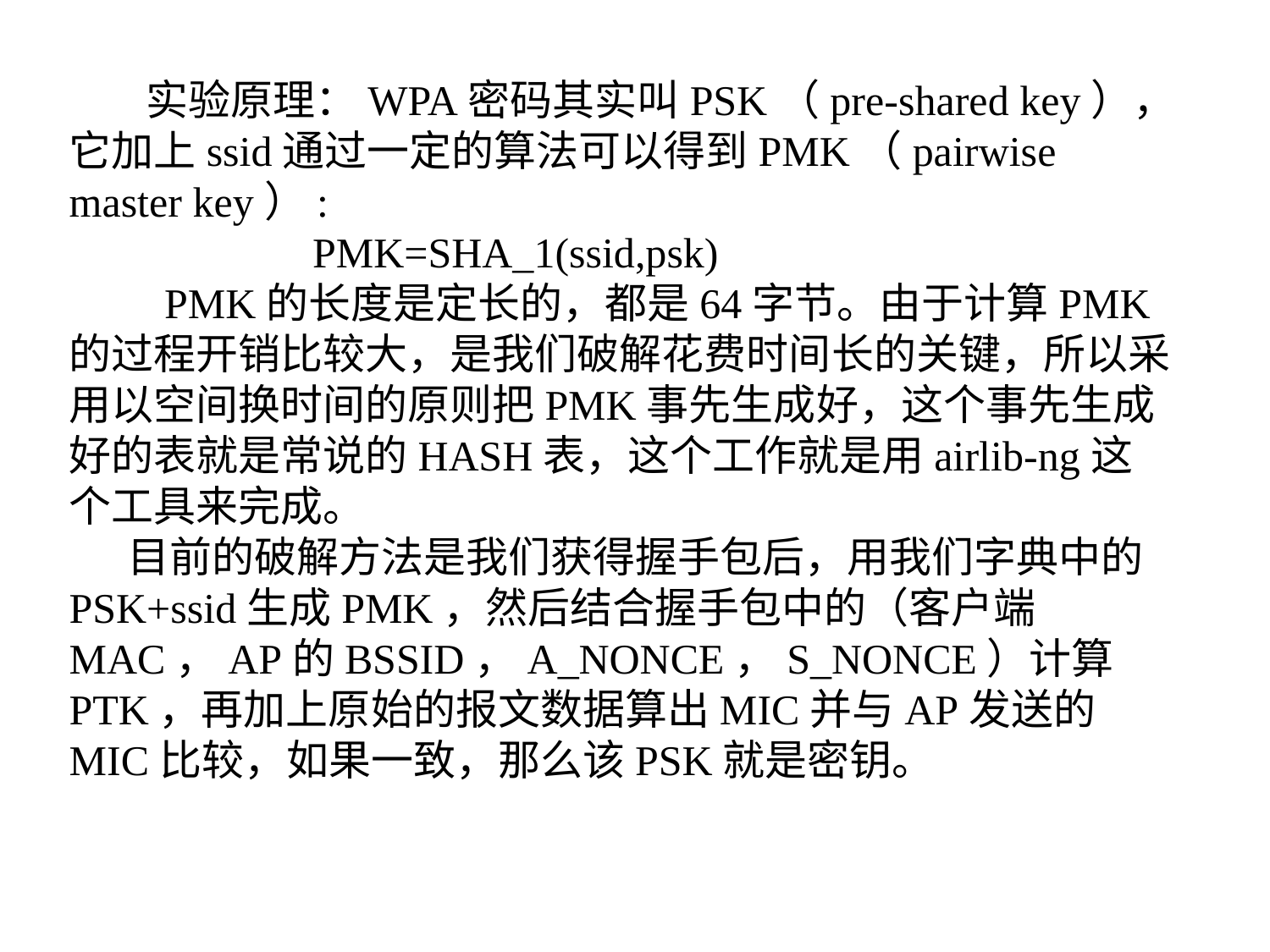

实验原理：WPA密码其实叫PSK（pre-shared key），它加上ssid通过一定的算法可以得到PMK（pairwise master key）:
                       PMK=SHA_1(ssid,psk)
         PMK的长度是定长的，都是64字节。由于计算PMK的过程开销比较大，是我们破解花费时间长的关键，所以采用以空间换时间的原则把PMK事先生成好，这个事先生成好的表就是常说的HASH表，这个工作就是用airlib-ng这个工具来完成。
     目前的破解方法是我们获得握手包后，用我们字典中的PSK+ssid生成PMK，然后结合握手包中的（客户端MAC，AP的BSSID，A_NONCE，S_NONCE）计算PTK，再加上原始的报文数据算出MIC并与AP发送的MIC比较，如果一致，那么该PSK就是密钥。